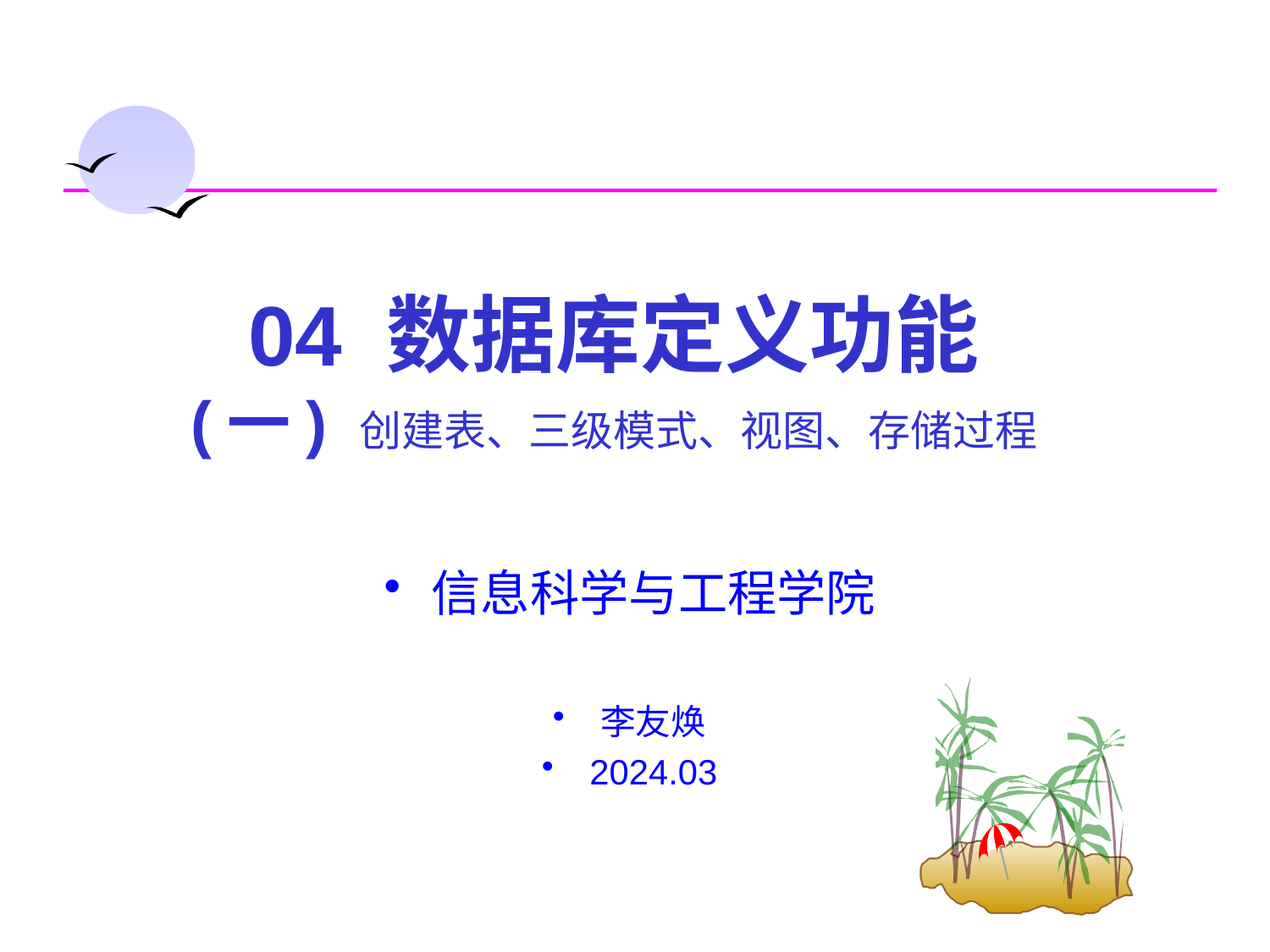

# 04 数据库定义功能 (一) 创建表、三级模式、视图、存储过程
信息科学与工程学院

李友焕
2024.03